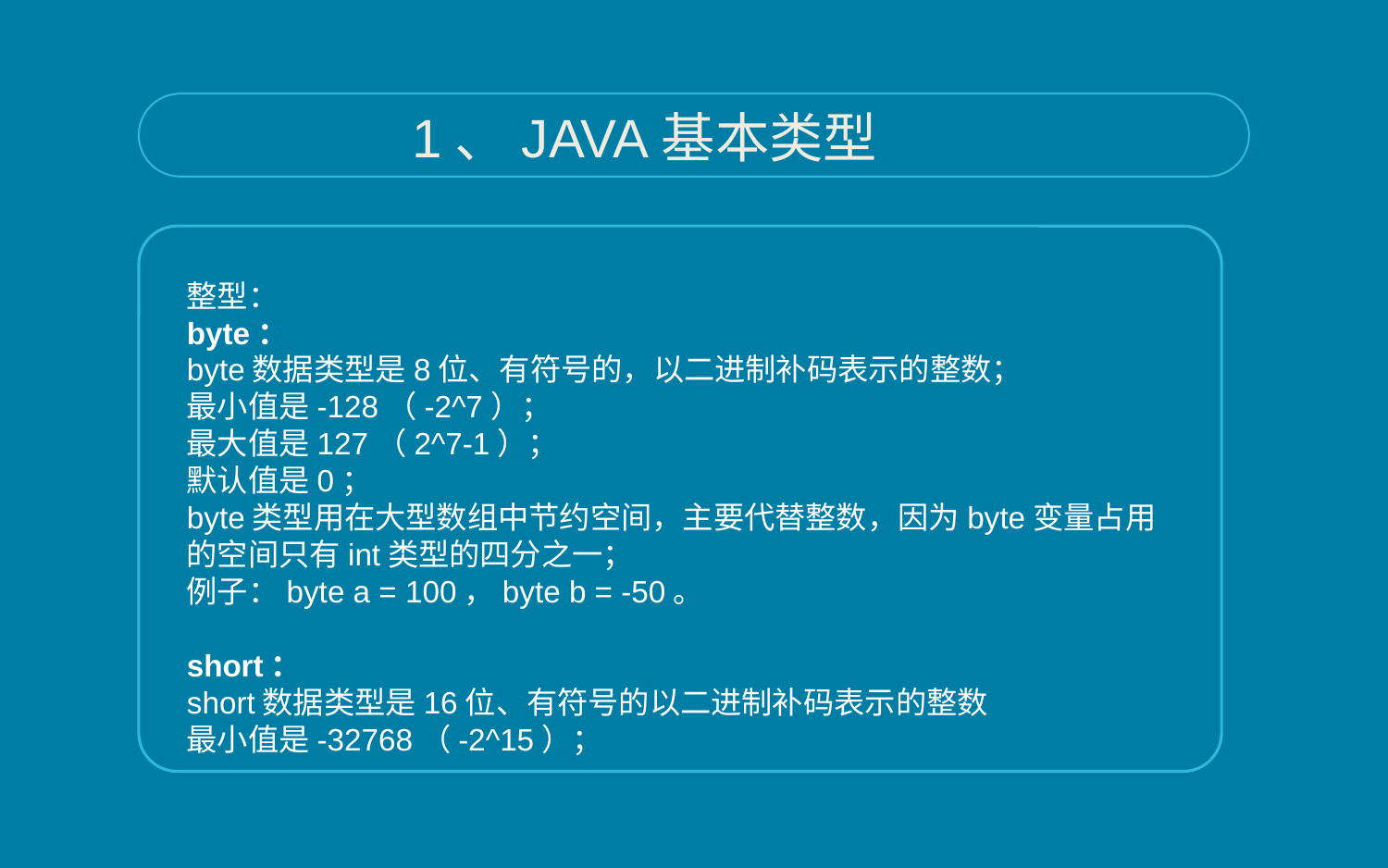

1、JAVA基本类型

整型：
byte：
byte数据类型是8位、有符号的，以二进制补码表示的整数；
最小值是-128（-2^7）；
最大值是127（2^7-1）；
默认值是0；
byte类型用在大型数组中节约空间，主要代替整数，因为byte变量占用的空间只有int类型的四分之一；
例子：byte a = 100，byte b = -50。

short：
short数据类型是16位、有符号的以二进制补码表示的整数
最小值是-32768（-2^15）；